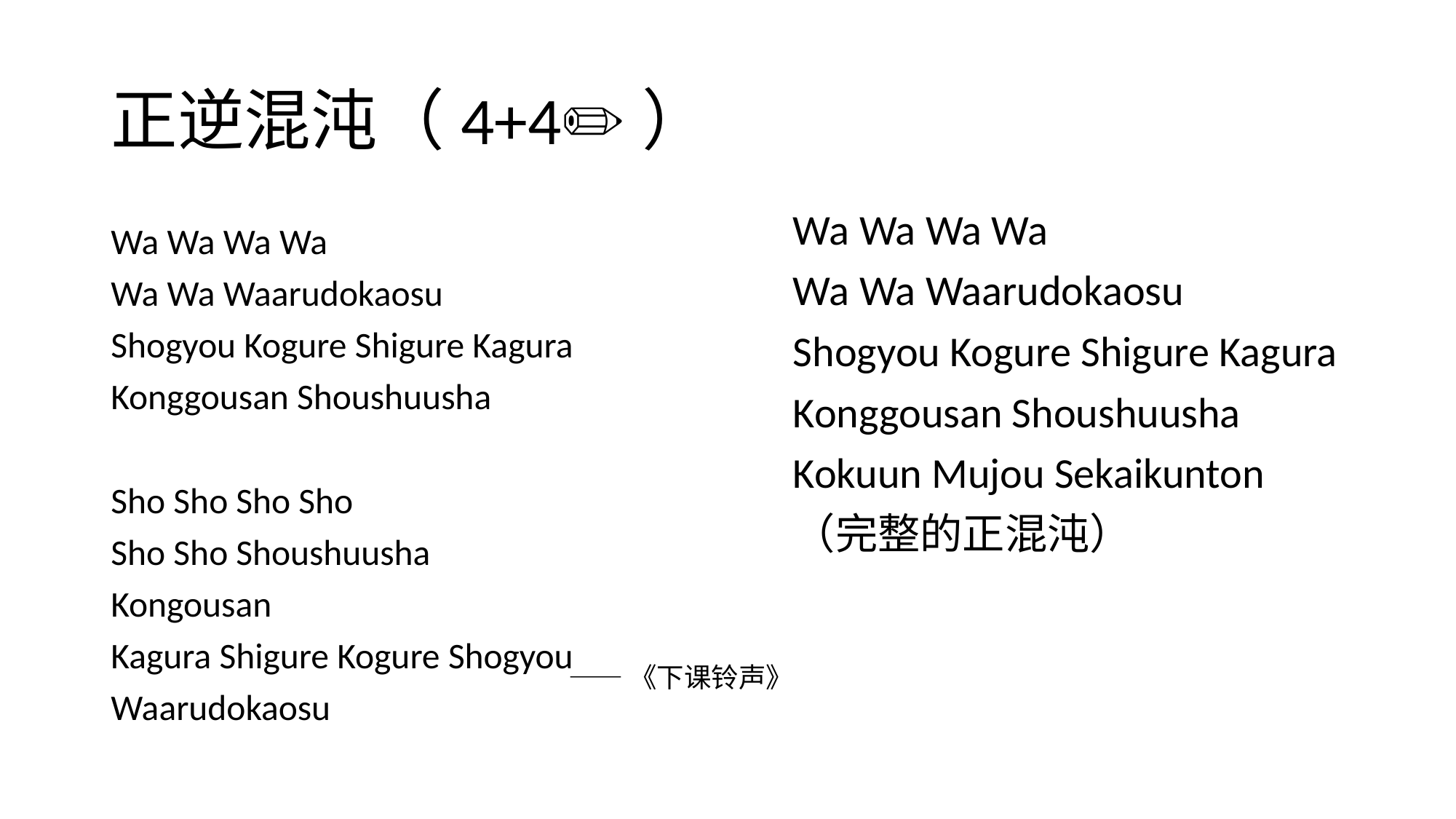

# 正逆混沌（4+4✏️）
Wa Wa Wa Wa
Wa Wa Waarudokaosu
Shogyou Kogure Shigure Kagura
Konggousan Shoushuusha
Kokuun Mujou Sekaikunton
（完整的正混沌）
Wa Wa Wa Wa
Wa Wa Waarudokaosu
Shogyou Kogure Shigure Kagura
Konggousan Shoushuusha

Sho Sho Sho Sho
Sho Sho Shoushuusha
Kongousan
Kagura Shigure Kogure Shogyou
Waarudokaosu
——《下课铃声》